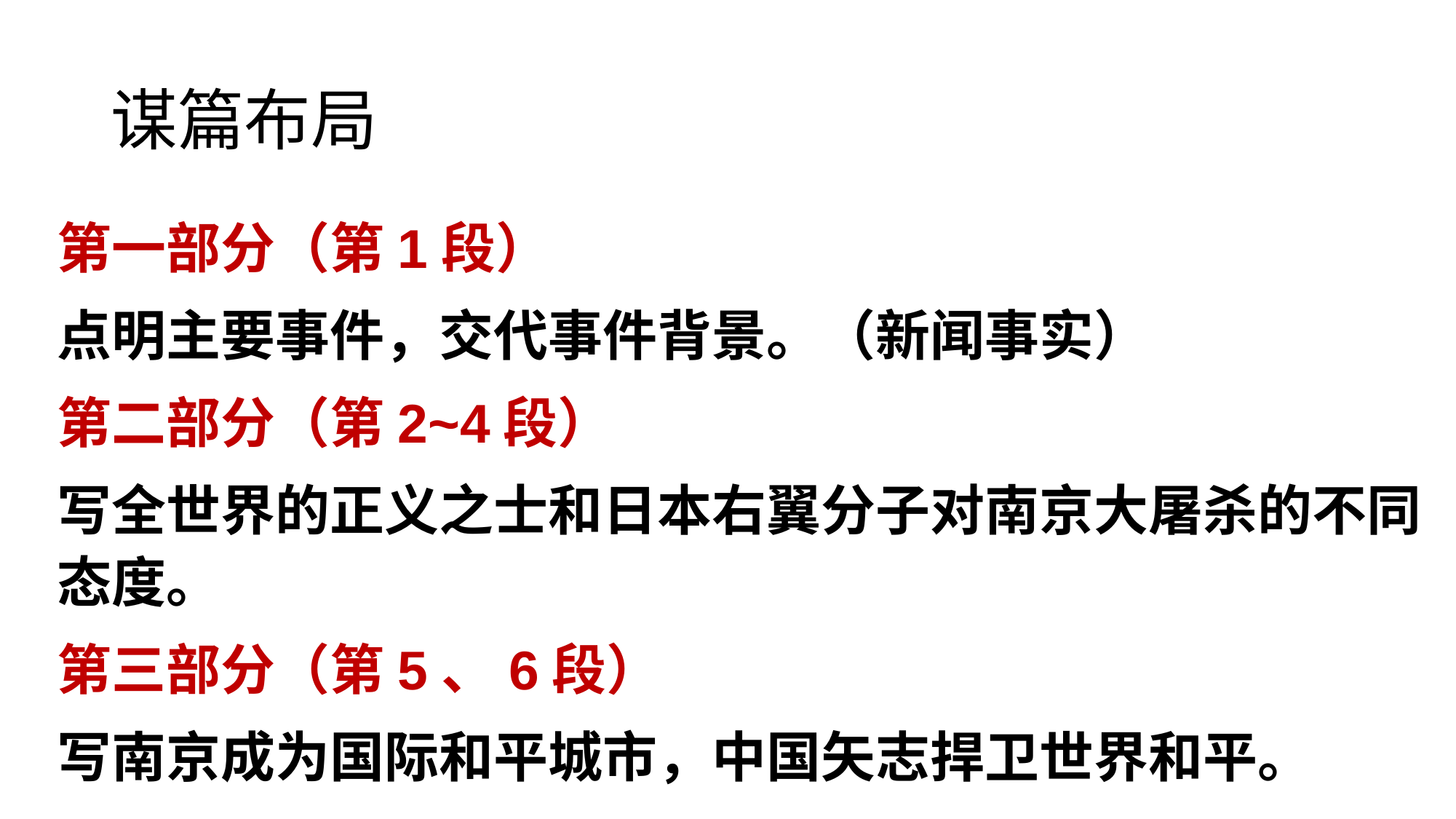

# 谋篇布局
第一部分（第1段）
点明主要事件，交代事件背景。（新闻事实）
第二部分（第2~4段）
写全世界的正义之士和日本右翼分子对南京大屠杀的不同态度。
第三部分（第5、6段）
写南京成为国际和平城市，中国矢志捍卫世界和平。